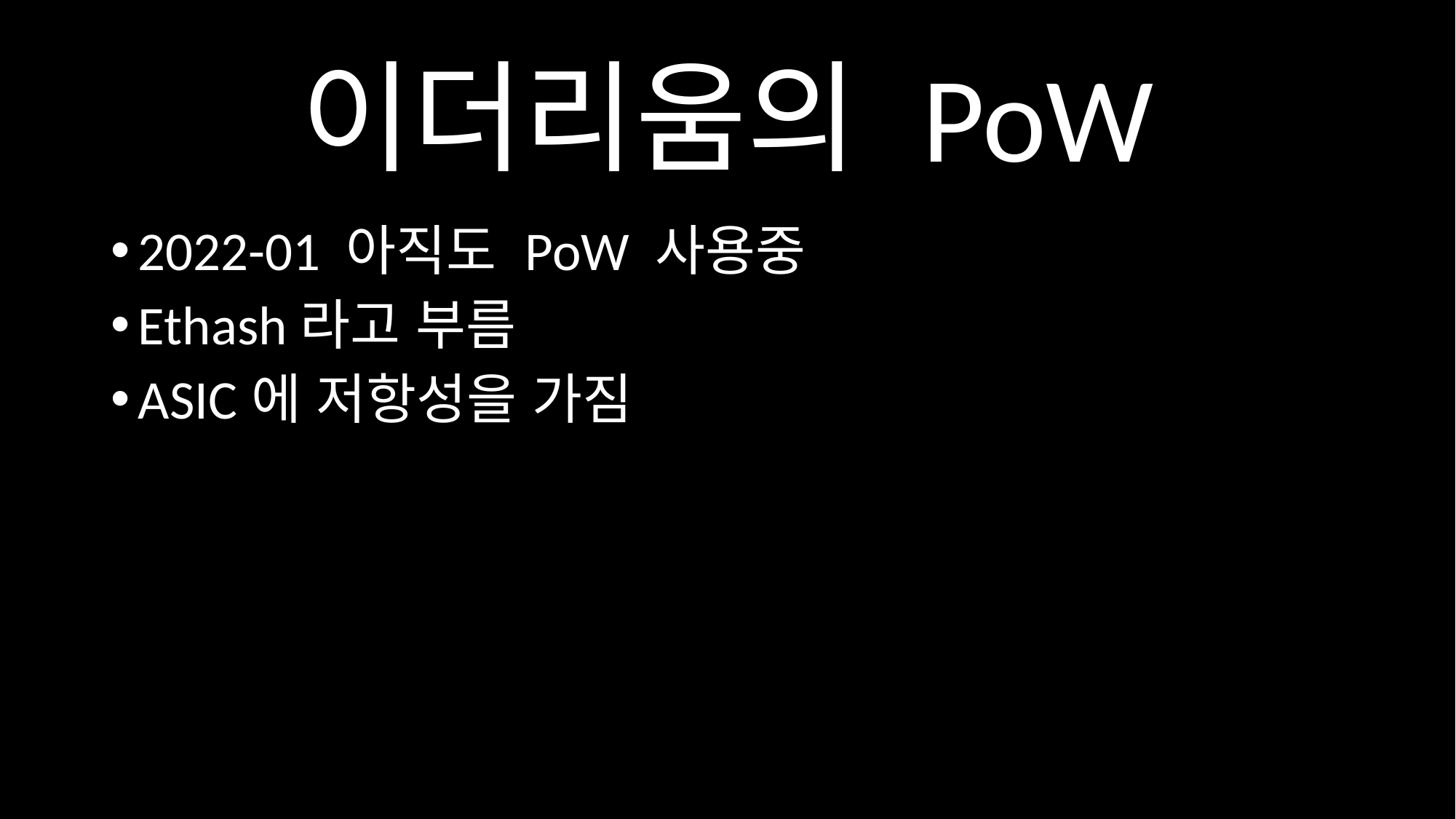

# 이더리움의 PoW
2022-01 아직도 PoW 사용중
Ethash라고 부름
ASIC에 저항성을 가짐